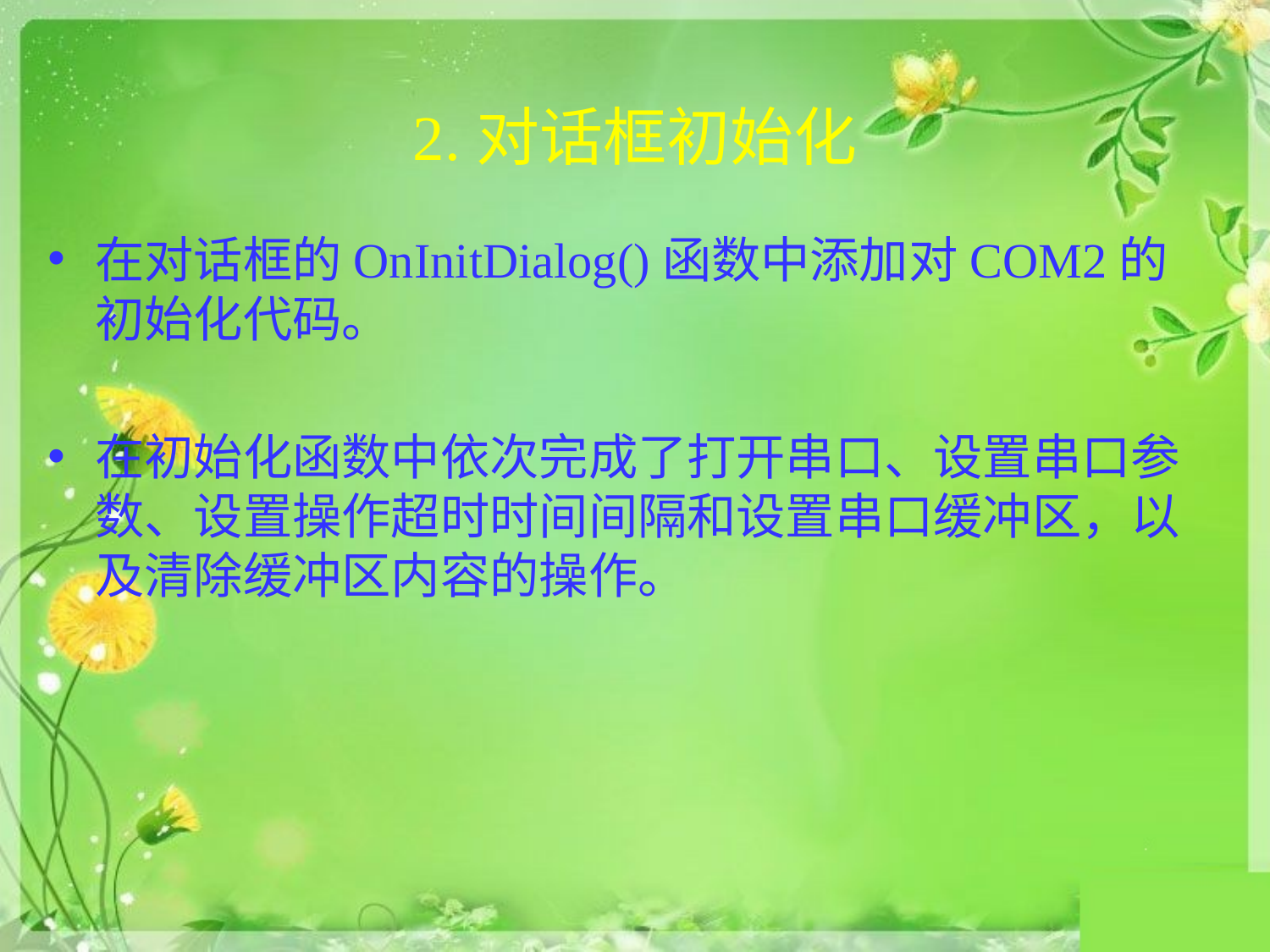

# 2.对话框初始化
在对话框的OnInitDialog()函数中添加对COM2的初始化代码。

在初始化函数中依次完成了打开串口、设置串口参数、设置操作超时时间间隔和设置串口缓冲区，以及清除缓冲区内容的操作。